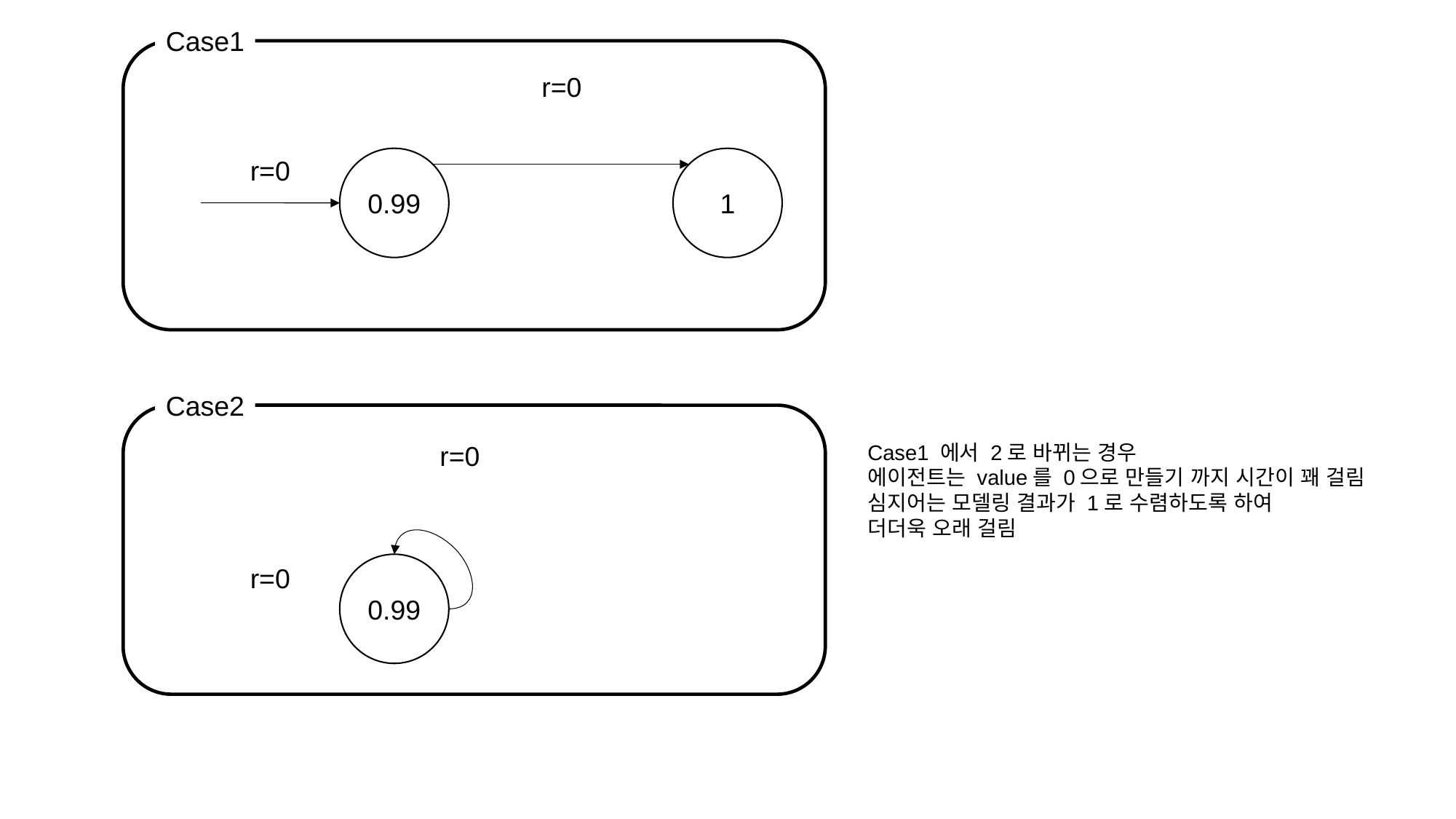

Case1

r=0
0.99
1
r=0
Case2

r=0
Case1 에서 2로 바뀌는 경우
에이전트는 value를 0으로 만들기 까지 시간이 꽤 걸림
심지어는 모델링 결과가 1로 수렴하도록 하여
더더욱 오래 걸림
0.99
r=0